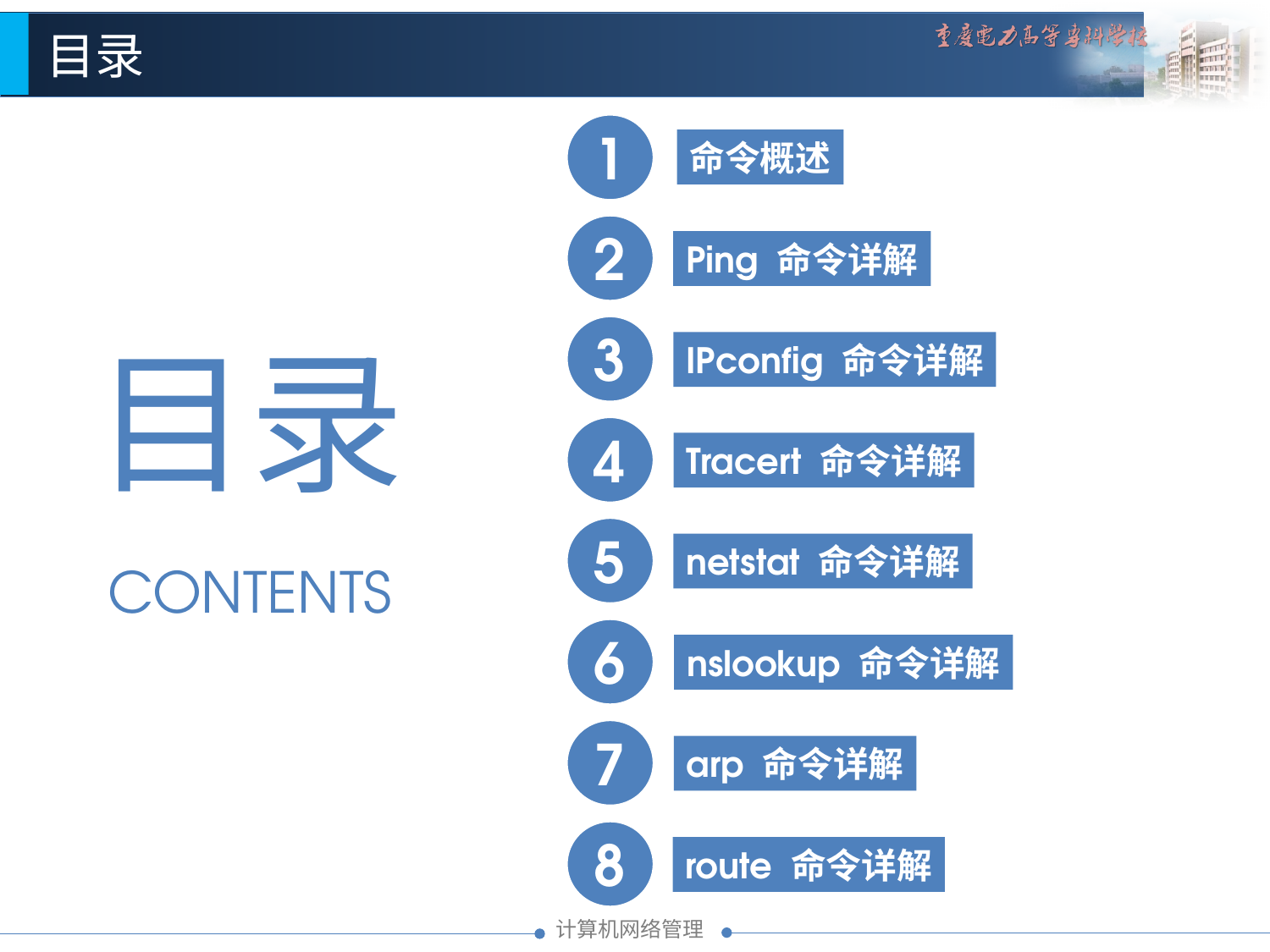

目录
1
命令概述
2
Ping 命令详解
3
目录
IPconfig 命令详解
4
Tracert 命令详解
5
netstat 命令详解
CONTENTS
6
nslookup 命令详解
7
arp 命令详解
8
route 命令详解